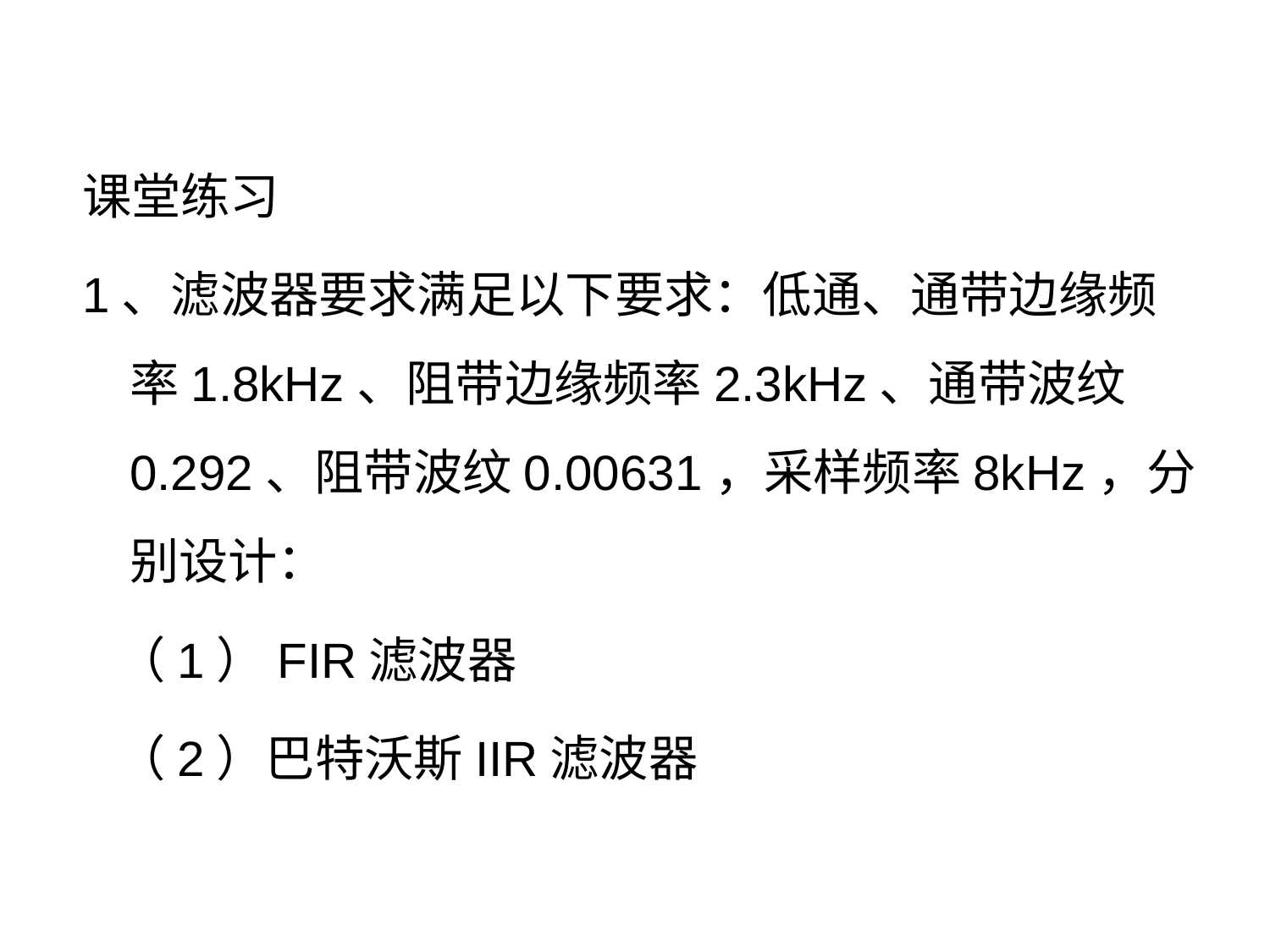

课堂练习
1、滤波器要求满足以下要求：低通、通带边缘频率1.8kHz、阻带边缘频率2.3kHz、通带波纹0.292、阻带波纹0.00631，采样频率8kHz，分别设计：
  （1）FIR滤波器
  （2）巴特沃斯IIR滤波器